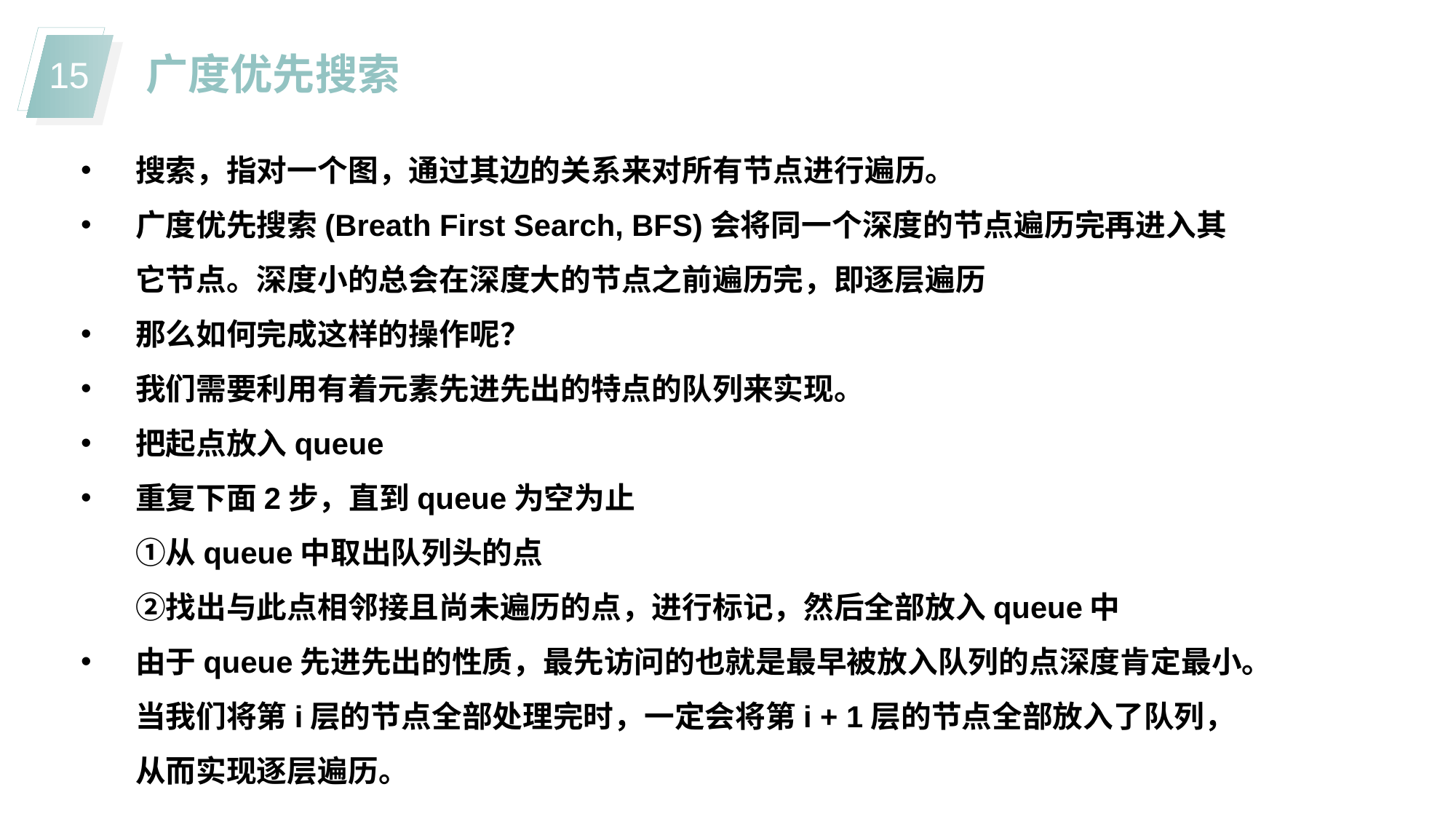

广度优先搜索
搜索，指对一个图，通过其边的关系来对所有节点进行遍历。
广度优先搜索(Breath First Search, BFS)会将同一个深度的节点遍历完再进入其它节点。深度小的总会在深度大的节点之前遍历完，即逐层遍历
那么如何完成这样的操作呢？
我们需要利用有着元素先进先出的特点的队列来实现。
把起点放入queue
重复下面2步，直到queue为空为止
①从queue中取出队列头的点
②找出与此点相邻接且尚未遍历的点，进行标记，然后全部放入queue中
由于queue先进先出的性质，最先访问的也就是最早被放入队列的点深度肯定最小。当我们将第i层的节点全部处理完时，一定会将第i + 1层的节点全部放入了队列，从而实现逐层遍历。